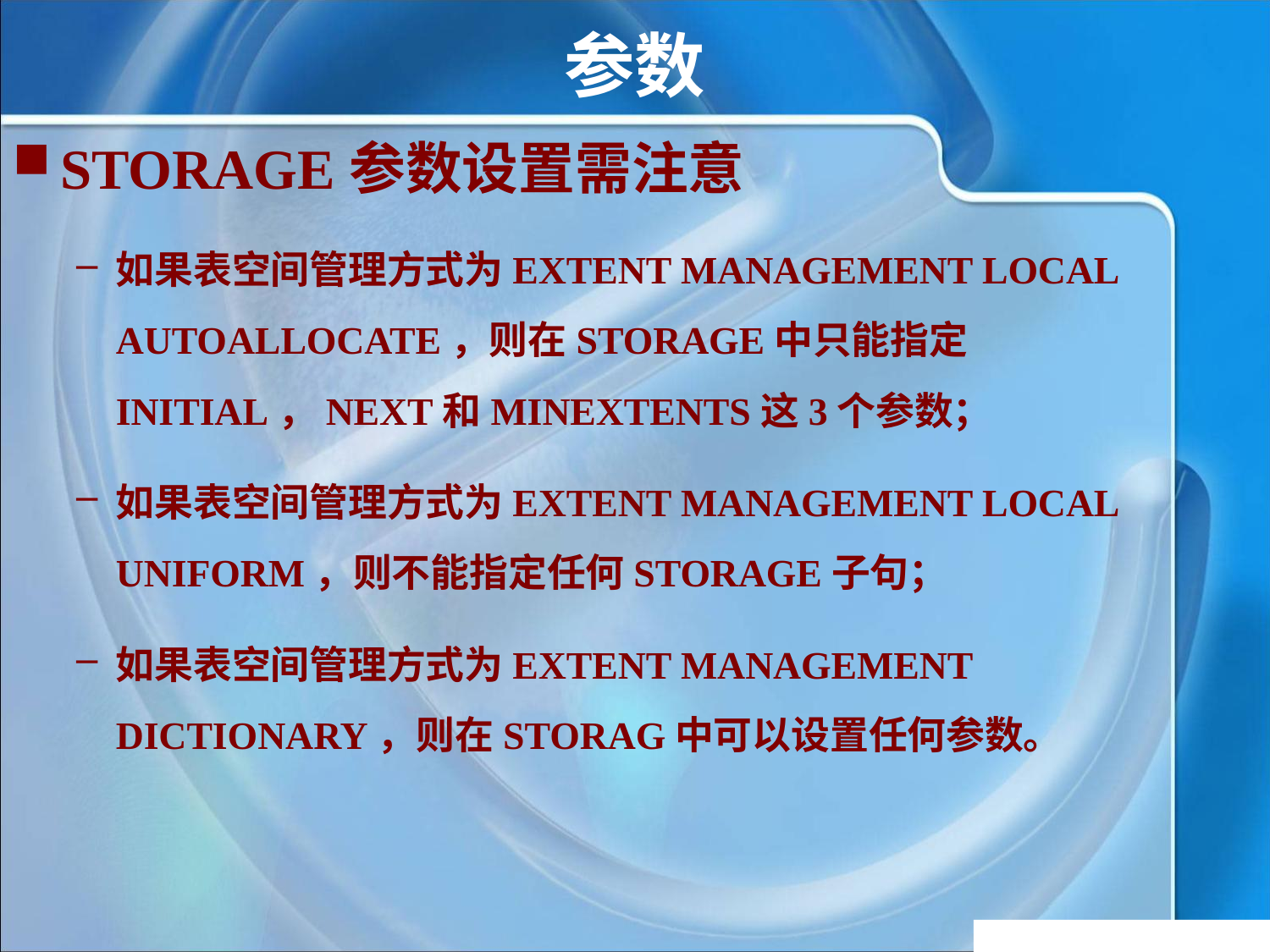

# 参数
STORAGE参数设置需注意
如果表空间管理方式为EXTENT MANAGEMENT LOCAL AUTOALLOCATE，则在STORAGE中只能指定INITIAL，NEXT和MINEXTENTS这3个参数；
如果表空间管理方式为EXTENT MANAGEMENT LOCAL UNIFORM，则不能指定任何STORAGE子句；
如果表空间管理方式为EXTENT MANAGEMENT DICTIONARY，则在STORAG中可以设置任何参数。
34